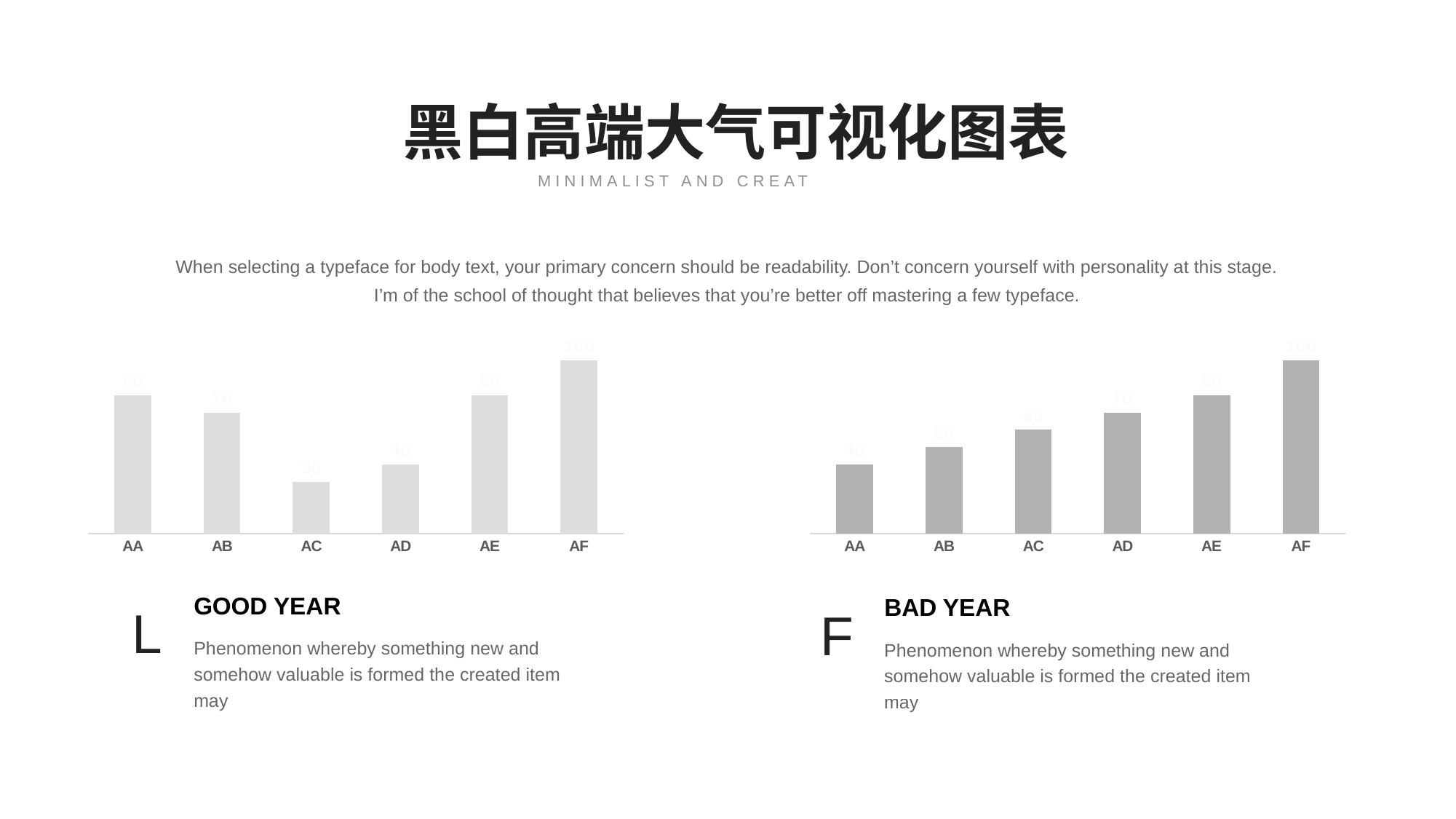

黑白高端大气可视化图表
MINIMALIST AND CREATIVE THEME
When selecting a typeface for body text, your primary concern should be readability. Don’t concern yourself with personality at this stage. I’m of the school of thought that believes that you’re better off mastering a few typeface.

### Chart

| Category | Series 1 |
|---|---|
| AA | 80.0 |
| AB | 70.0 |
| AC | 30.0 |
| AD | 40.0 |
| AE | 80.0 |
| AF | 100.0 |

### Chart

| Category | Series 1 |
|---|---|
| AA | 40.0 |
| AB | 50.0 |
| AC | 60.0 |
| AD | 70.0 |
| AE | 80.0 |
| AF | 100.0 |
GOOD YEAR
L
Phenomenon whereby something new and somehow valuable is formed the created item may
BAD YEAR
F
Phenomenon whereby something new and somehow valuable is formed the created item may